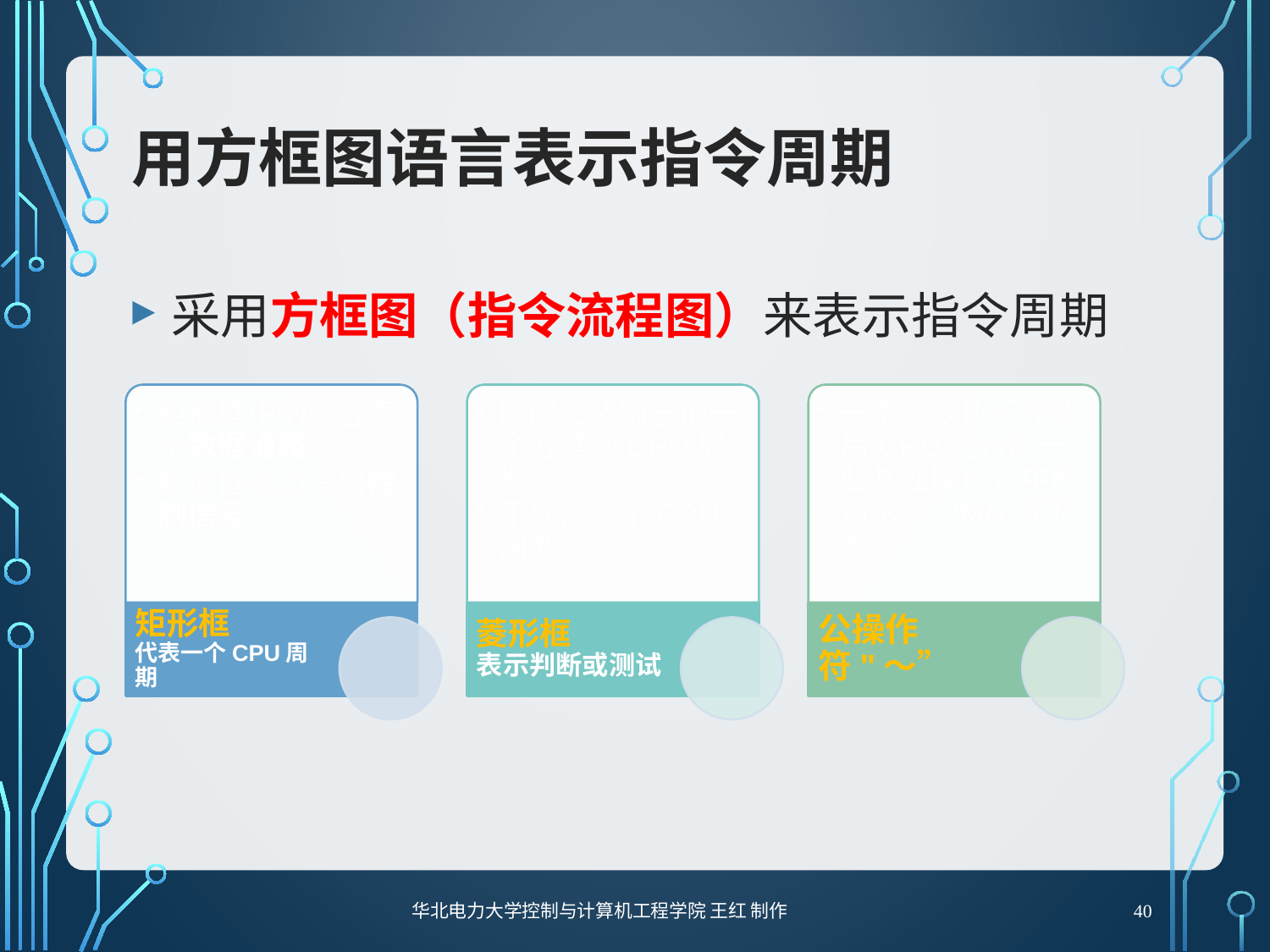

# 用方框图语言表示指令周期
采用方框图（指令流程图）来表示指令周期
矩形框中的内容表示数据通路
矩形框右边写出控制信号
矩形框
代表一个CPU周期
时间上依附于前一个方框的CPU周期
不独占一个CPU周期
菱形框
表示判断或测试
一条指令执行完毕后CPU进行的一些共性操作，中断请求、DMA请求等
公操作符"～”
40
华北电力大学控制与计算机工程学院 王红 制作